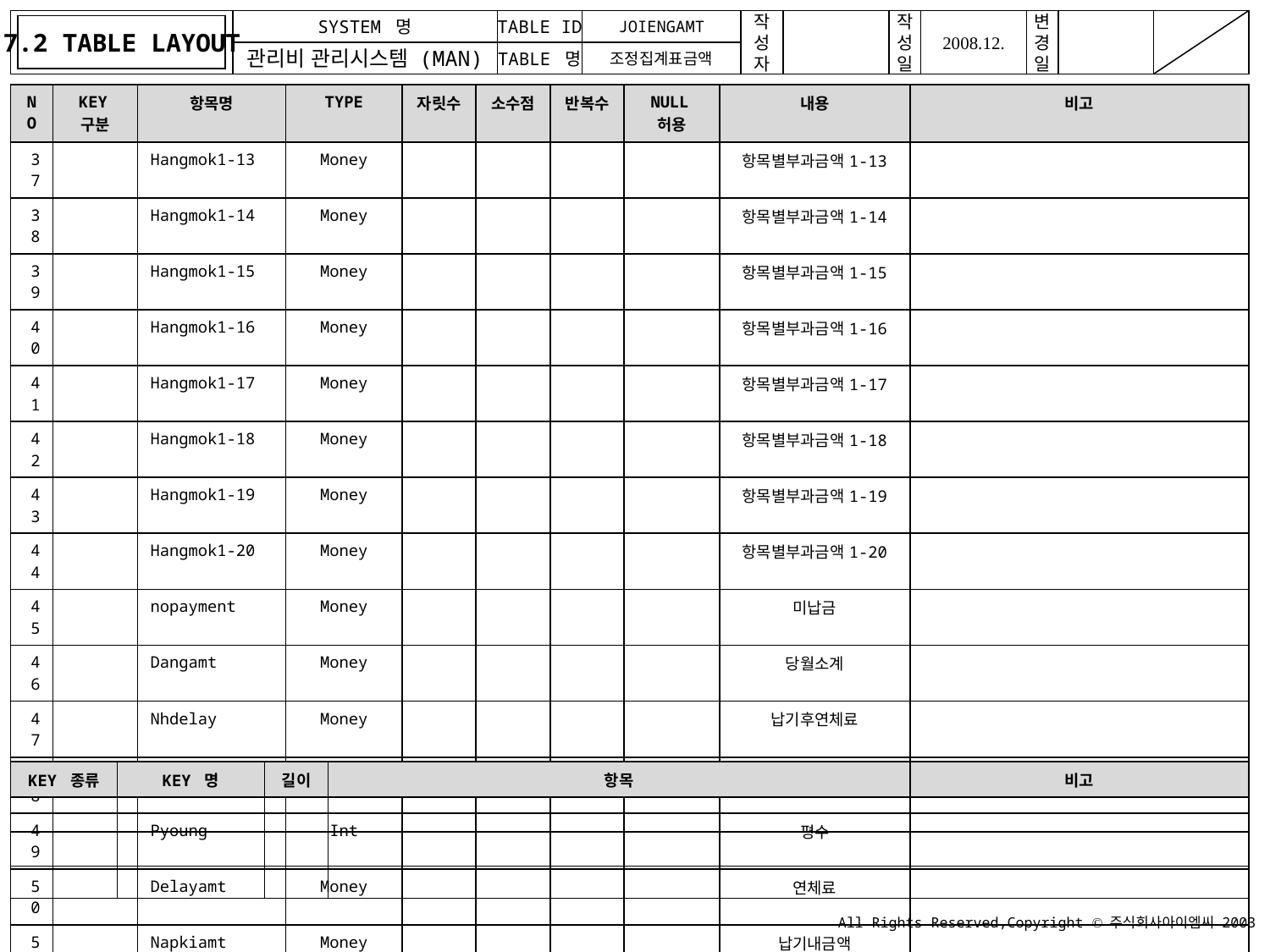

7.2 TABLE LAYOUT
JOIENGAMT
조정집계표금액
| NO | KEY구분 | 항목명 | TYPE | 자릿수 | 소수점 | 반복수 | NULL허용 | 내용 | 비고 |
| --- | --- | --- | --- | --- | --- | --- | --- | --- | --- |
| 37 |  | Hangmok1-13 | Money |  |  |  |  | 항목별부과금액1-13 |  |
| 38 |  | Hangmok1-14 | Money |  |  |  |  | 항목별부과금액1-14 |  |
| 39 |  | Hangmok1-15 | Money |  |  |  |  | 항목별부과금액1-15 |  |
| 40 |  | Hangmok1-16 | Money |  |  |  |  | 항목별부과금액1-16 |  |
| 41 |  | Hangmok1-17 | Money |  |  |  |  | 항목별부과금액1-17 |  |
| 42 |  | Hangmok1-18 | Money |  |  |  |  | 항목별부과금액1-18 |  |
| 43 |  | Hangmok1-19 | Money |  |  |  |  | 항목별부과금액1-19 |  |
| 44 |  | Hangmok1-20 | Money |  |  |  |  | 항목별부과금액1-20 |  |
| 45 |  | nopayment | Money |  |  |  |  | 미납금 |  |
| 46 |  | Dangamt | Money |  |  |  |  | 당월소계 |  |
| 47 |  | Nhdelay | Money |  |  |  |  | 납기후연체료 |  |
| 48 |  | Bugaday | Int |  |  |  |  | 부과일수 |  |
| 49 |  | Pyoung | Int |  |  |  |  | 평수 |  |
| 50 |  | Delayamt | Money |  |  |  |  | 연체료 |  |
| 51 |  | Napkiamt | Money |  |  |  |  | 납기내금액 |  |
| 52 |  | Napkihamt | Money |  |  |  |  | 납기후금액 |  |
| 53 |  | Sangauto |  |  |  |  |  | 상호, 자동이체 |  |
| 54 |  | Bonsagb |  |  |  |  |  | 본사구분 |  |
| KEY 종류 | KEY 명 | 길이 | 항목 | 비고 |
| --- | --- | --- | --- | --- |
|  |  |  |  |  |
|  |  |  |  |  |
|  |  |  |  |  |